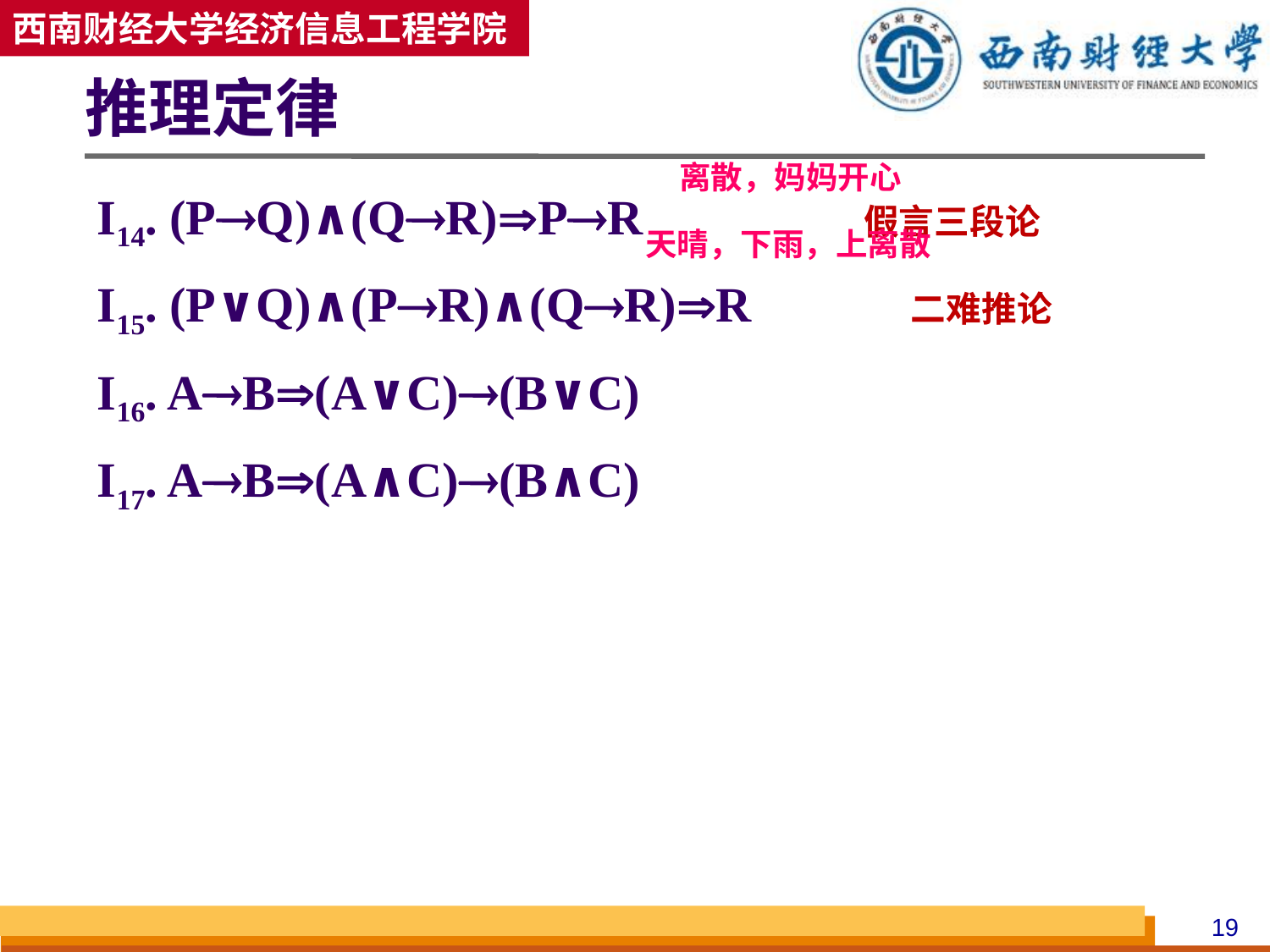

# 推理定律
离散，妈妈开心
I14. (P→Q)∧(Q→R)⇒P→R                 假言三段论
I15. (P∨Q)∧(P→R)∧(Q→R)⇒R            二难推论
I16. A→B⇒(A∨C)→(B∨C)
I17. A→B⇒(A∧C)→(B∧C)
天晴，下雨，上离散